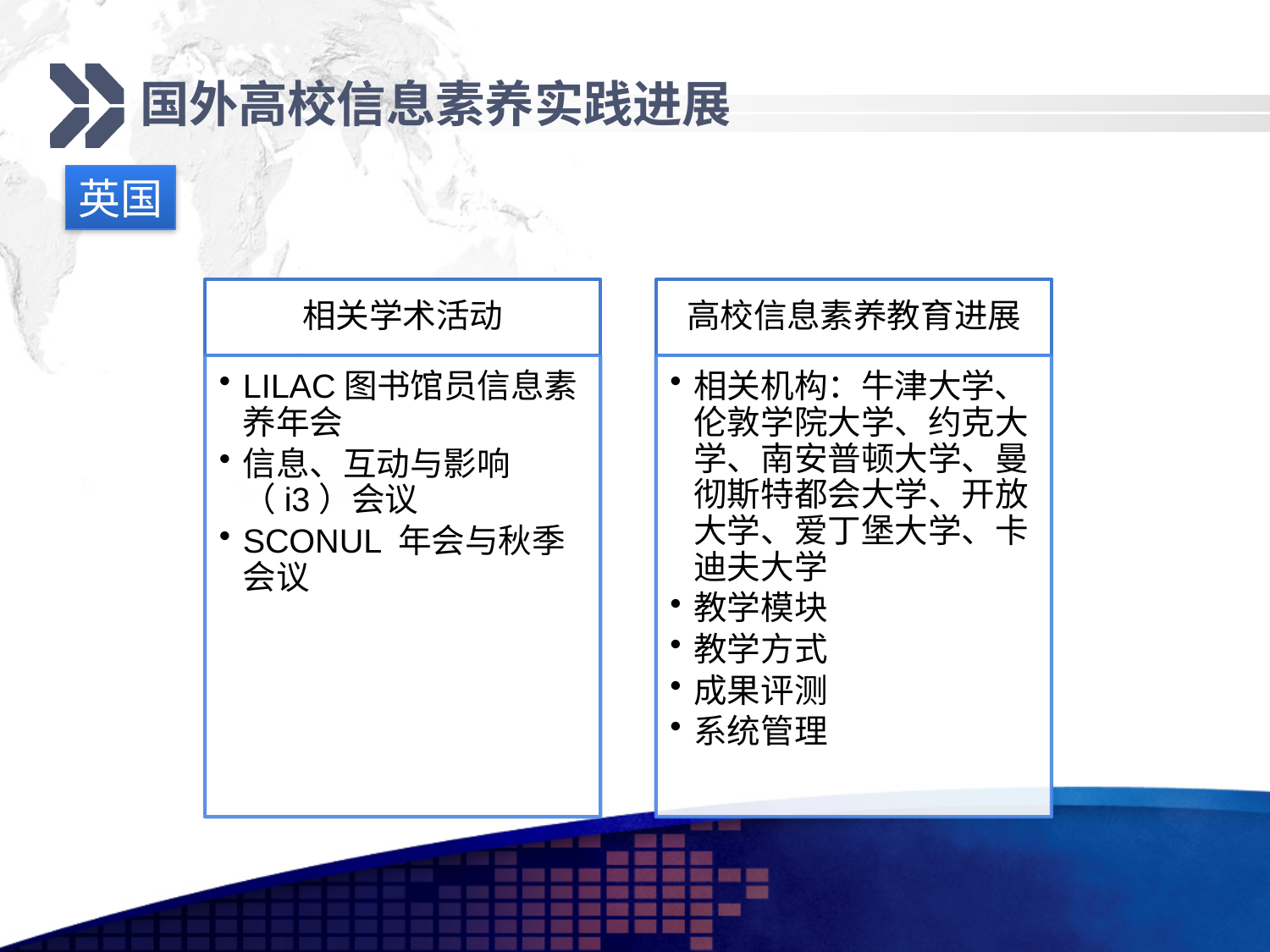

# 国外高校信息素养实践进展
英国

相关学术活动
LILAC图书馆员信息素养年会
信息、互动与影响（i3）会议
SCONUL 年会与秋季会议
高校信息素养教育进展
相关机构：牛津大学、伦敦学院大学、约克大学、南安普顿大学、曼彻斯特都会大学、开放大学、爱丁堡大学、卡迪夫大学
教学模块
教学方式
成果评测
系统管理